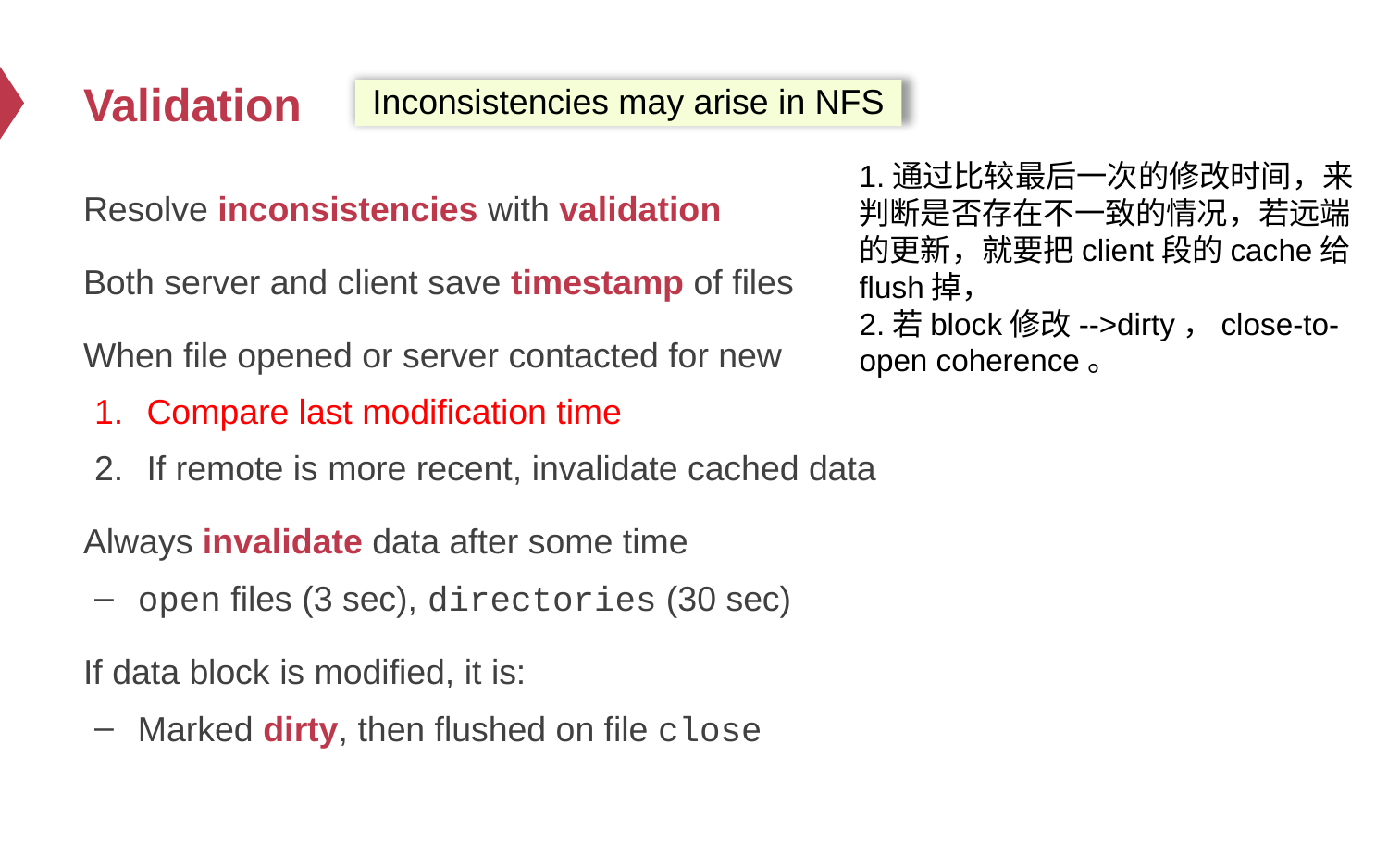

# Validation
Inconsistencies may arise in NFS
1.通过比较最后一次的修改时间，来判断是否存在不一致的情况，若远端的更新，就要把client段的cache给flush掉，
2.若block修改-->dirty，close-to-open coherence。
Resolve inconsistencies with validation
Both server and client save timestamp of files
When file opened or server contacted for new
Compare last modification time
If remote is more recent, invalidate cached data
Always invalidate data after some time
open files (3 sec), directories (30 sec)
If data block is modified, it is:
Marked dirty, then flushed on file close

32